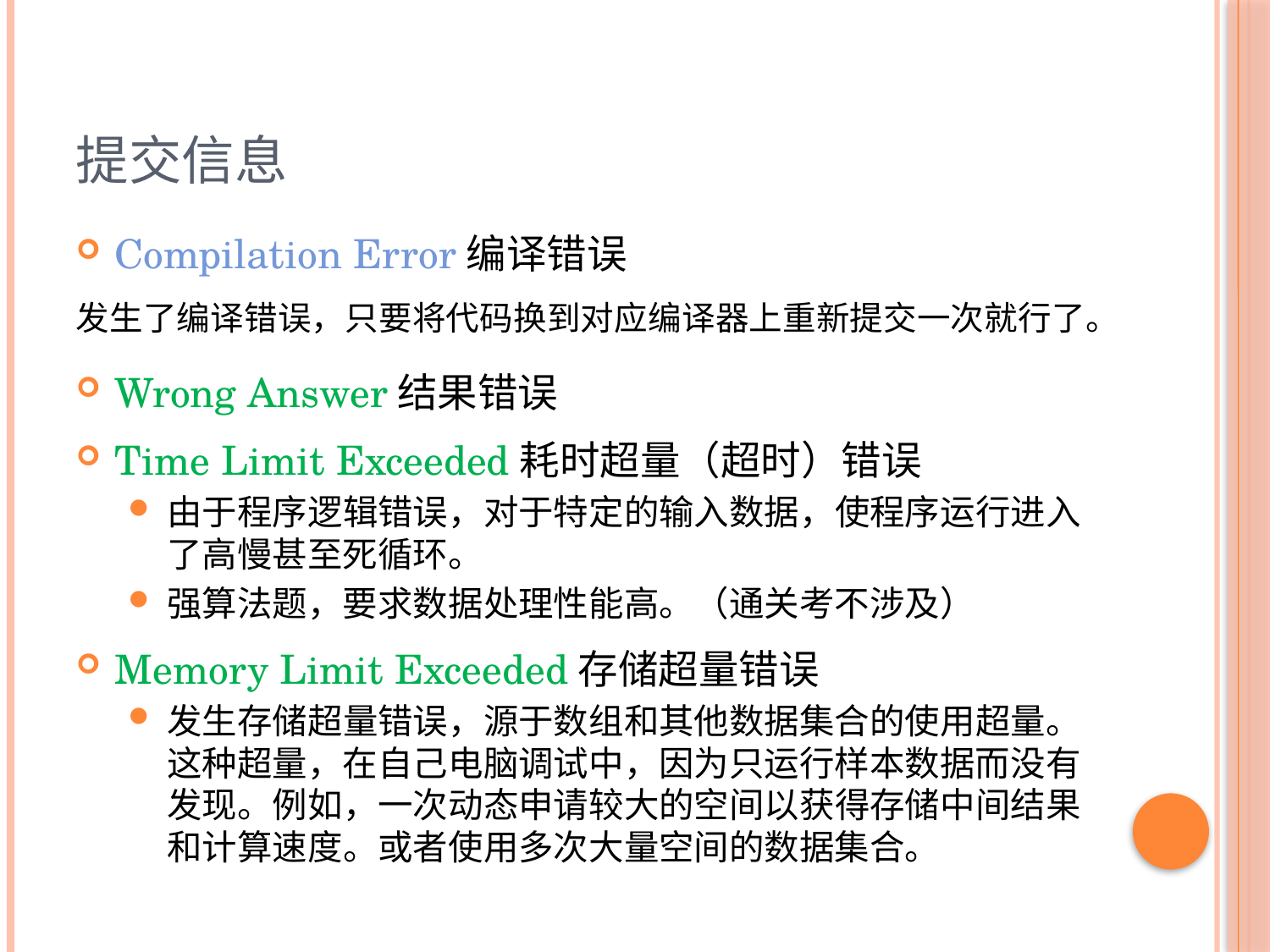

# 提交信息
Compilation Error编译错误
发生了编译错误，只要将代码换到对应编译器上重新提交一次就行了。
Wrong Answer结果错误
Time Limit Exceeded耗时超量（超时）错误
由于程序逻辑错误，对于特定的输入数据，使程序运行进入了高慢甚至死循环。
强算法题，要求数据处理性能高。（通关考不涉及）
Memory Limit Exceeded存储超量错误
发生存储超量错误，源于数组和其他数据集合的使用超量。这种超量，在自己电脑调试中，因为只运行样本数据而没有发现。例如，一次动态申请较大的空间以获得存储中间结果和计算速度。或者使用多次大量空间的数据集合。